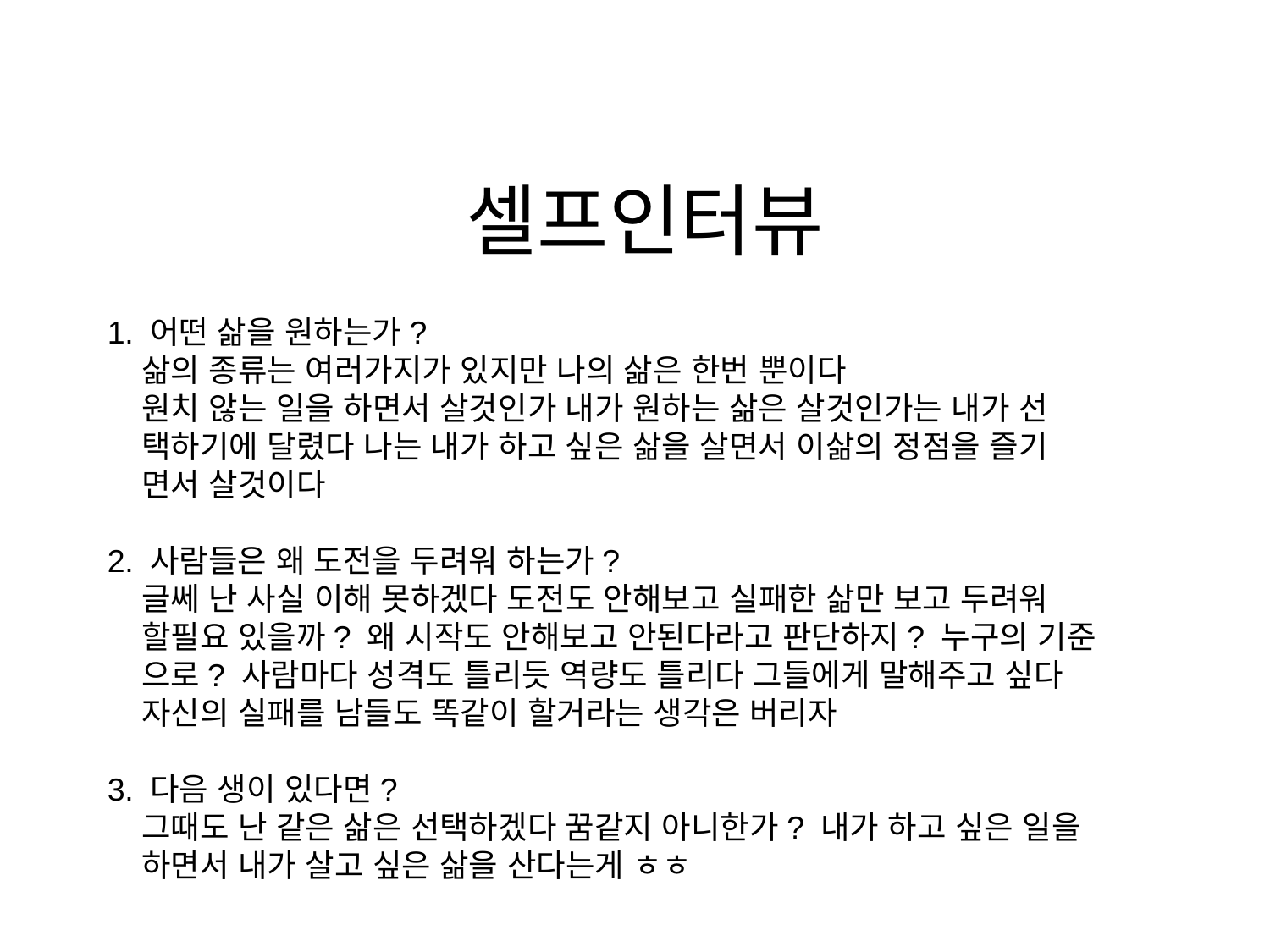

# 셀프인터뷰
1. 어떤 삶을 원하는가?
   삶의 종류는 여러가지가 있지만 나의 삶은 한번 뿐이다
   원치 않는 일을 하면서 살것인가 내가 원하는 삶은 살것인가는 내가 선
   택하기에 달렸다 나는 내가 하고 싶은 삶을 살면서 이삶의 정점을 즐기
   면서 살것이다

2. 사람들은 왜 도전을 두려워 하는가?
   글쎄 난 사실 이해 못하겠다 도전도 안해보고 실패한 삶만 보고 두려워
   할필요 있을까? 왜 시작도 안해보고 안된다라고 판단하지? 누구의 기준
   으로? 사람마다 성격도 틀리듯 역량도 틀리다 그들에게 말해주고 싶다
   자신의 실패를 남들도 똑같이 할거라는 생각은 버리자

3. 다음 생이 있다면?
   그때도 난 같은 삶은 선택하겠다 꿈같지 아니한가? 내가 하고 싶은 일을
   하면서 내가 살고 싶은 삶을 산다는게 ㅎㅎ